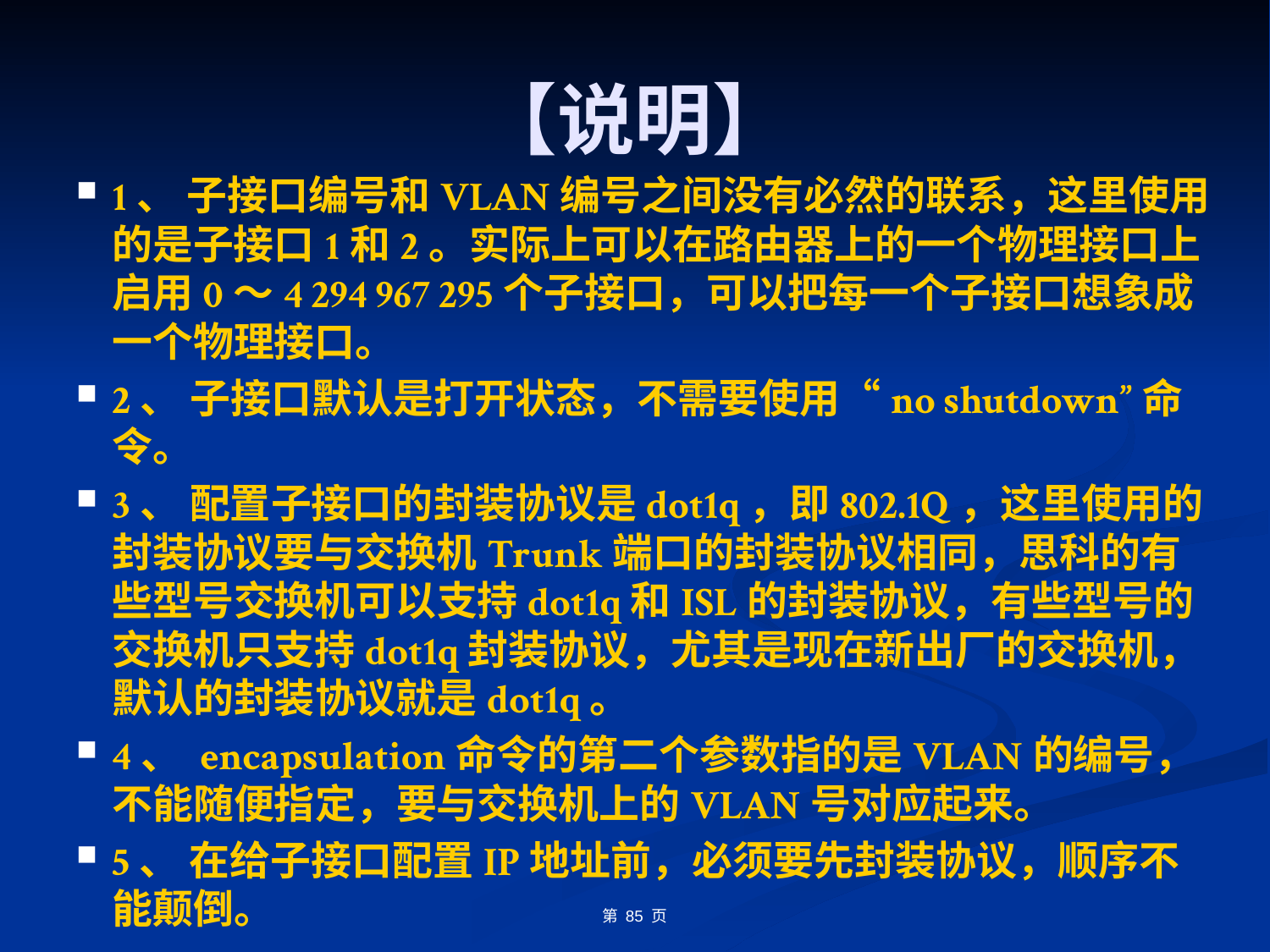

# 【说明】
1、 子接口编号和VLAN编号之间没有必然的联系，这里使用的是子接口1和2。实际上可以在路由器上的一个物理接口上启用0～4 294 967 295个子接口，可以把每一个子接口想象成一个物理接口。
2、 子接口默认是打开状态，不需要使用“no shutdown”命令。
3、 配置子接口的封装协议是dot1q，即802.1Q，这里使用的封装协议要与交换机Trunk端口的封装协议相同，思科的有些型号交换机可以支持dot1q和ISL的封装协议，有些型号的交换机只支持dot1q封装协议，尤其是现在新出厂的交换机，默认的封装协议就是dot1q。
4、 encapsulation命令的第二个参数指的是VLAN的编号，不能随便指定，要与交换机上的VLAN号对应起来。
5、 在给子接口配置IP地址前，必须要先封装协议，顺序不能颠倒。
第 85 页